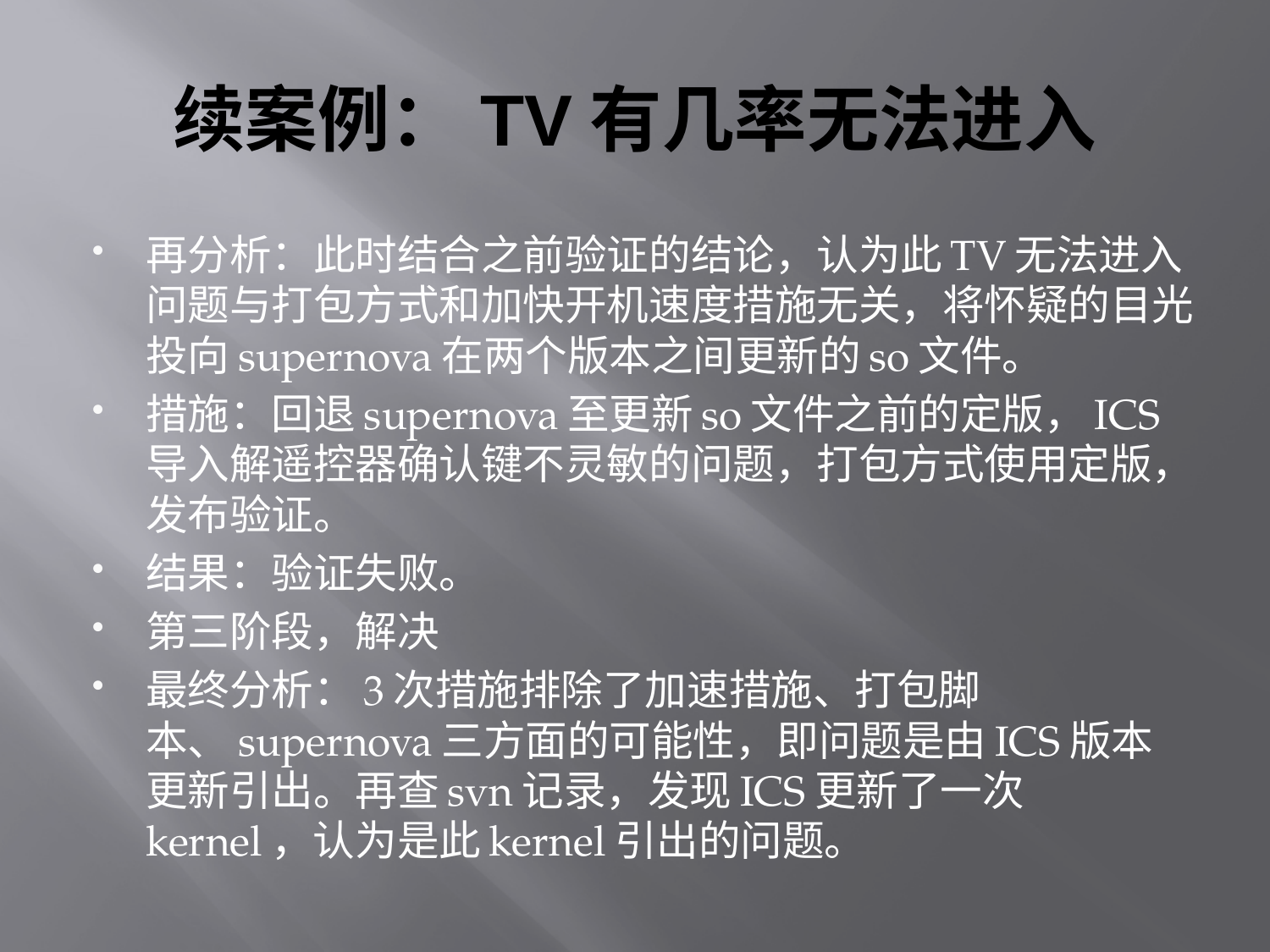

# 续案例：TV有几率无法进入
再分析：此时结合之前验证的结论，认为此TV无法进入问题与打包方式和加快开机速度措施无关，将怀疑的目光投向supernova在两个版本之间更新的so文件。
措施：回退supernova至更新so文件之前的定版，ICS导入解遥控器确认键不灵敏的问题，打包方式使用定版，发布验证。
结果：验证失败。
第三阶段，解决
最终分析：3次措施排除了加速措施、打包脚本、supernova三方面的可能性，即问题是由ICS版本更新引出。再查svn记录，发现ICS更新了一次kernel，认为是此kernel引出的问题。